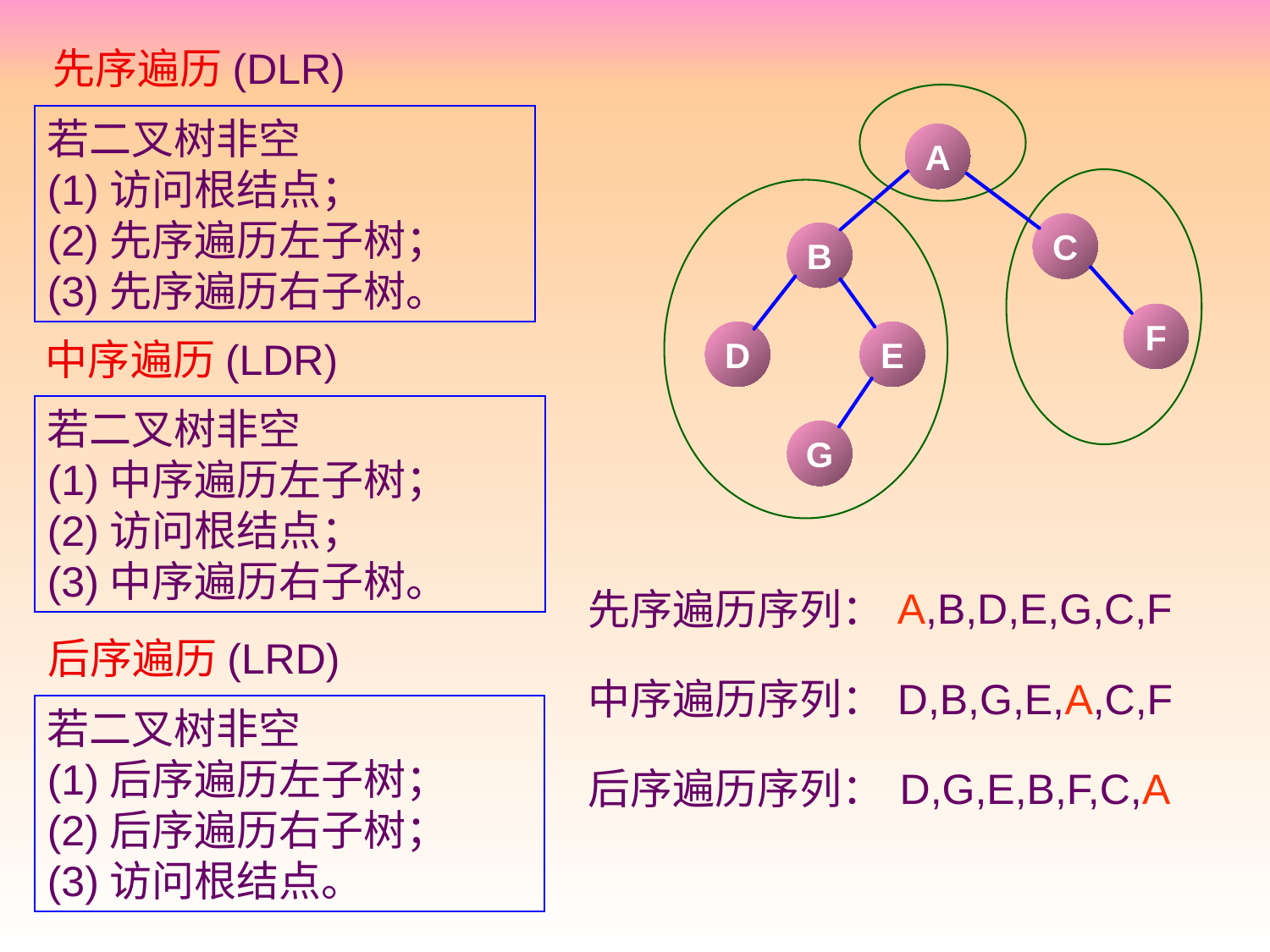

先序遍历(DLR)

若二叉树非空
(1)访问根结点；
(2)先序遍历左子树；
(3)先序遍历右子树。
A

C
B

F
D
E
中序遍历(LDR)

若二叉树非空
(1)中序遍历左子树；
(2)访问根结点；
(3)中序遍历右子树。
G
A,B,D,E,G,C,F
先序遍历序列：
后序遍历(LRD)
D,B,G,E,A,C,F
中序遍历序列：
若二叉树非空
(1)后序遍历左子树；
(2)后序遍历右子树；
(3)访问根结点。
D,G,E,B,F,C,A
后序遍历序列：